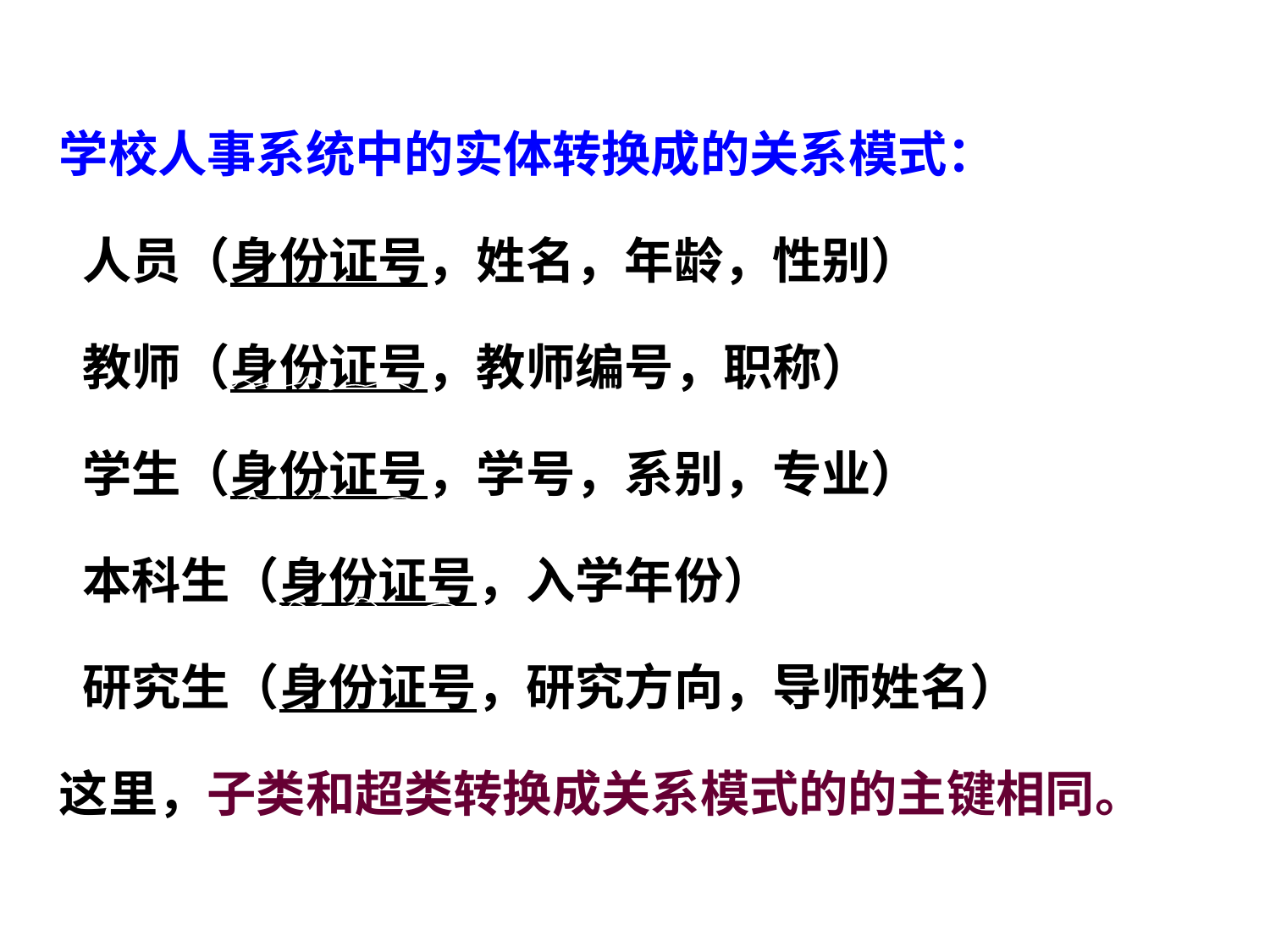

学校人事系统中的实体转换成的关系模式：
 人员（身份证号，姓名，年龄，性别）
 教师（身份证号，教师编号，职称）
 学生（身份证号，学号，系别，专业）
 本科生（身份证号，入学年份）
 研究生（身份证号，研究方向，导师姓名）
这里，子类和超类转换成关系模式的的主键相同。